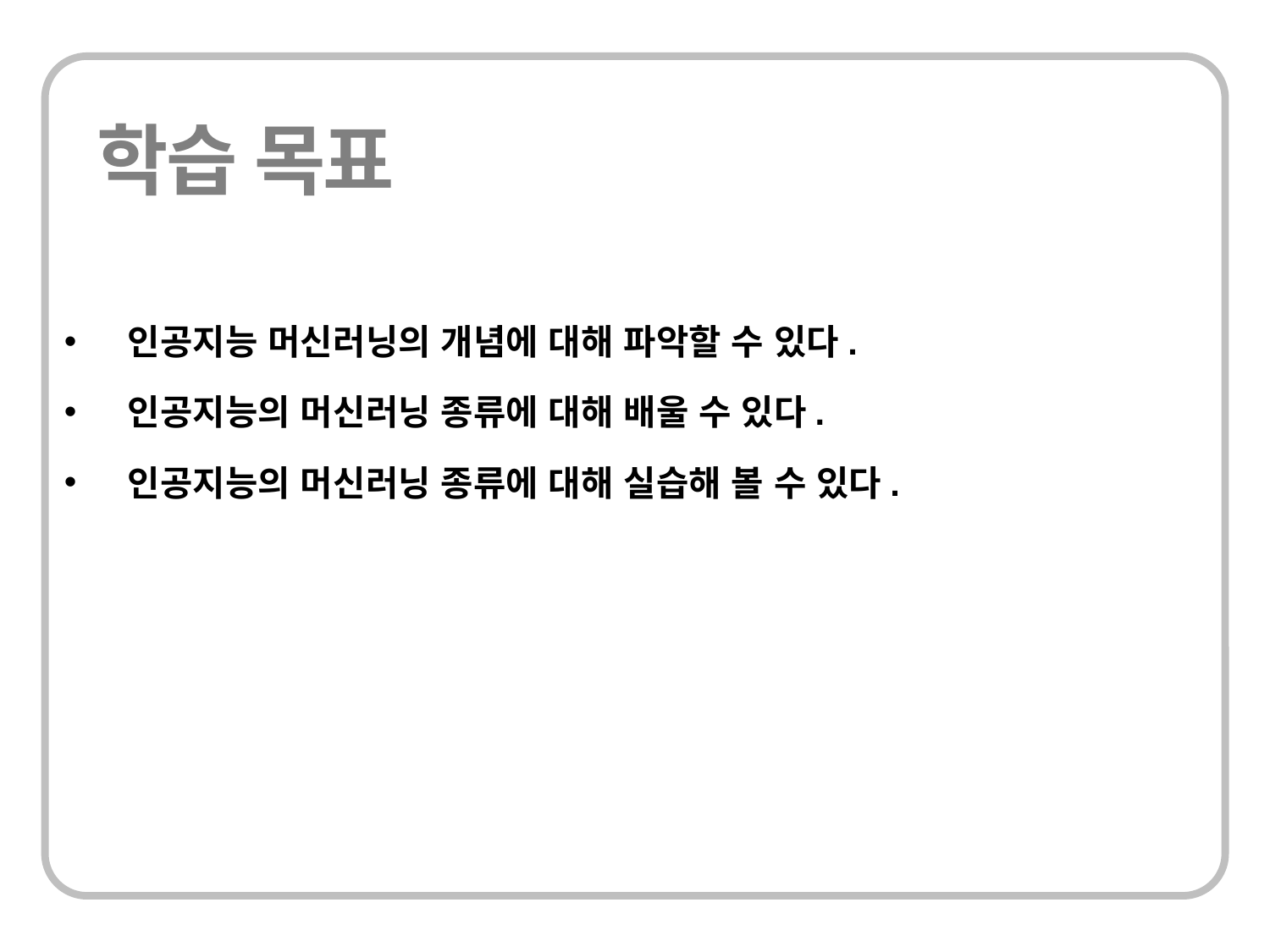

인공지능 머신러닝의 개념에 대해 파악할 수 있다.
인공지능의 머신러닝 종류에 대해 배울 수 있다.
인공지능의 머신러닝 종류에 대해 실습해 볼 수 있다.